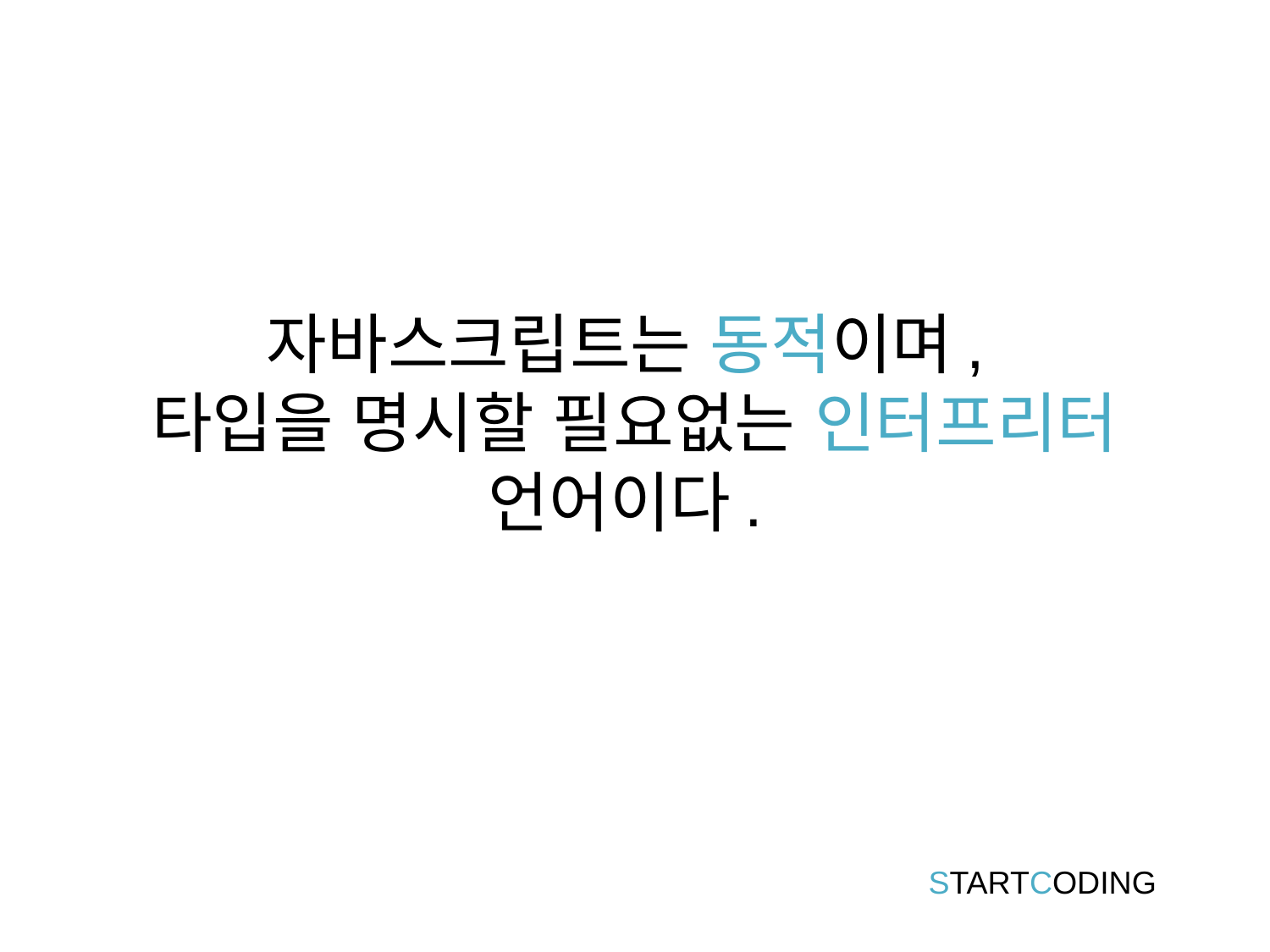

# 자바스크립트는 동적이며, 타입을 명시할 필요없는 인터프리터 언어이다.
STARTCODING